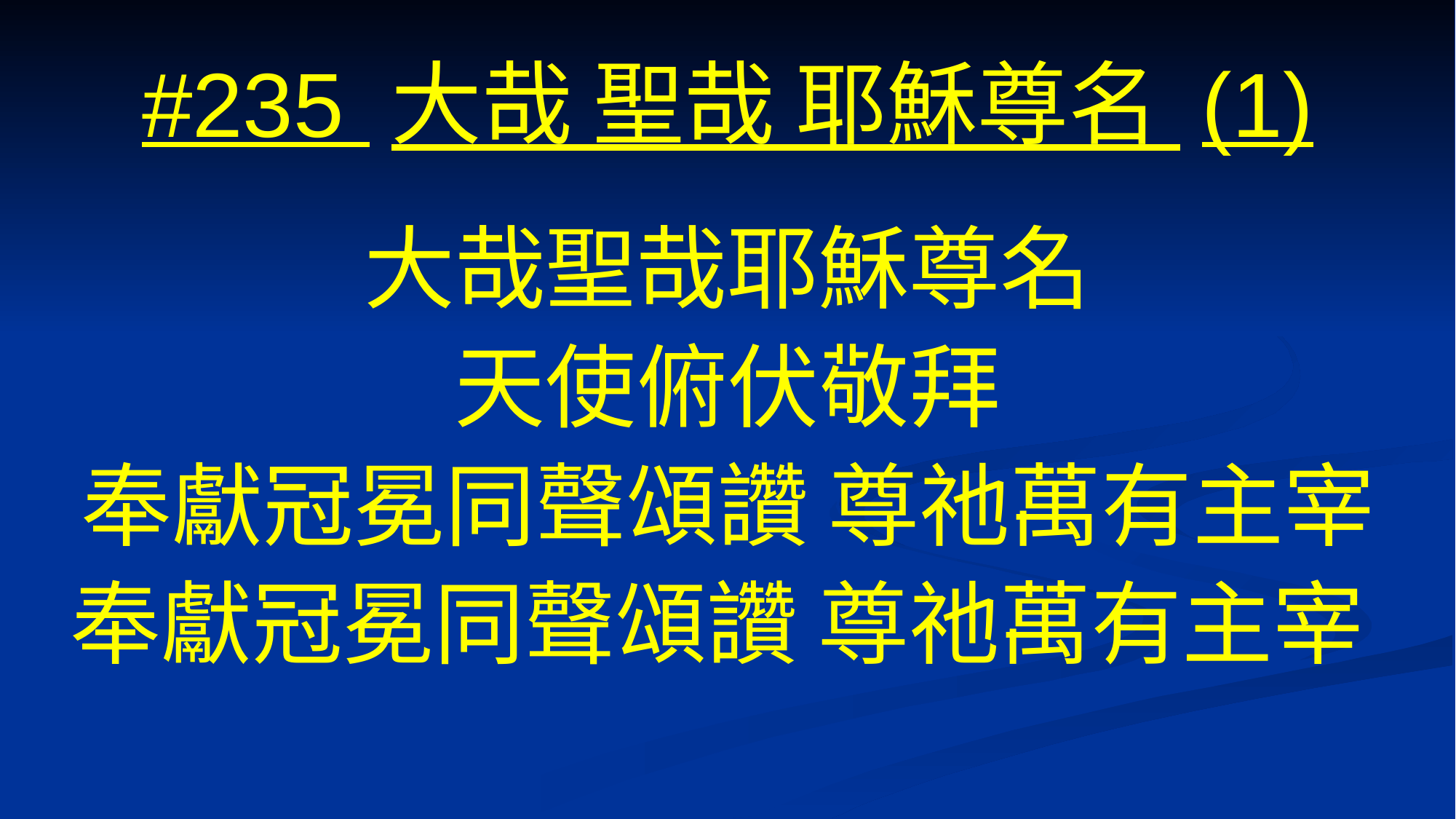

# #235 大哉 聖哉 耶穌尊名 (1)
大哉聖哉耶穌尊名
天使俯伏敬拜
奉獻冠冕同聲頌讚 尊祂萬有主宰
奉獻冠冕同聲頌讚 尊祂萬有主宰